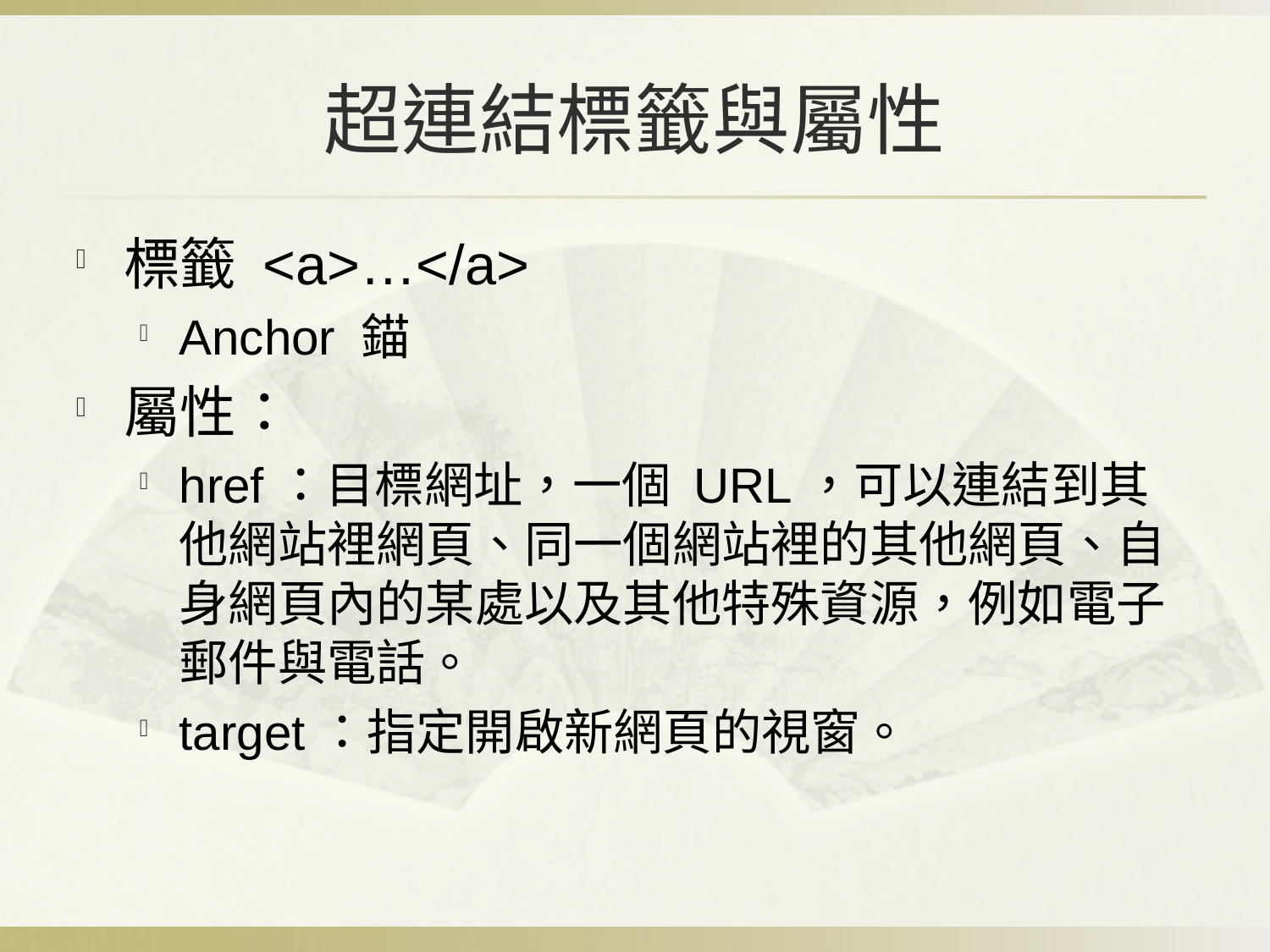

# 超連結標籤與屬性
標籤 <a>…</a>
Anchor 錨
屬性：
href：目標網址，一個 URL，可以連結到其他網站裡網頁、同一個網站裡的其他網頁、自身網頁內的某處以及其他特殊資源，例如電子郵件與電話。
target：指定開啟新網頁的視窗。